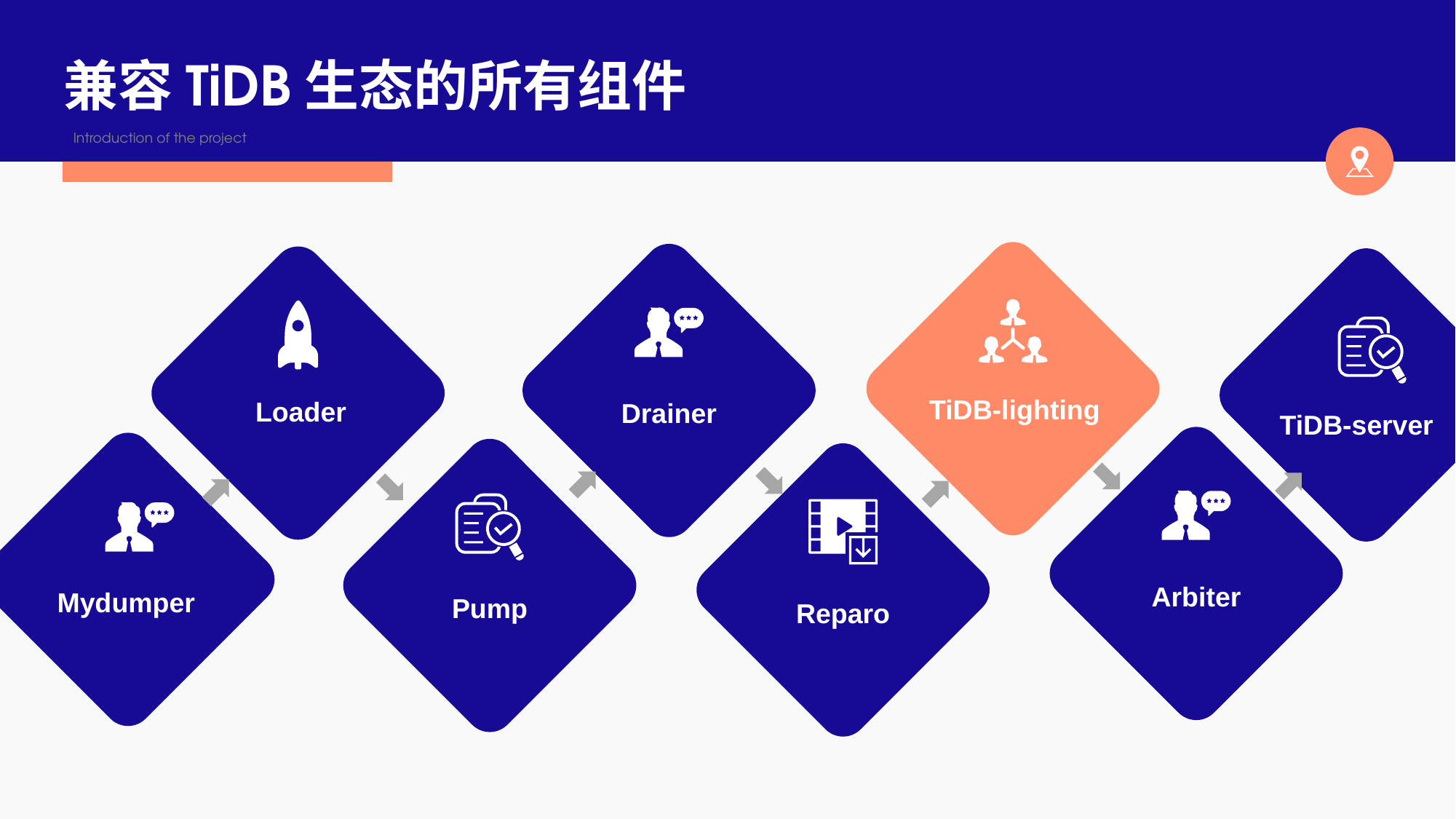

兼容TiDB生态的所有组件
Introduction of the project

TiDB-lighting

Drainer

Mydumper

Loader
TiDB-server

Arbiter

Pump

Reparo